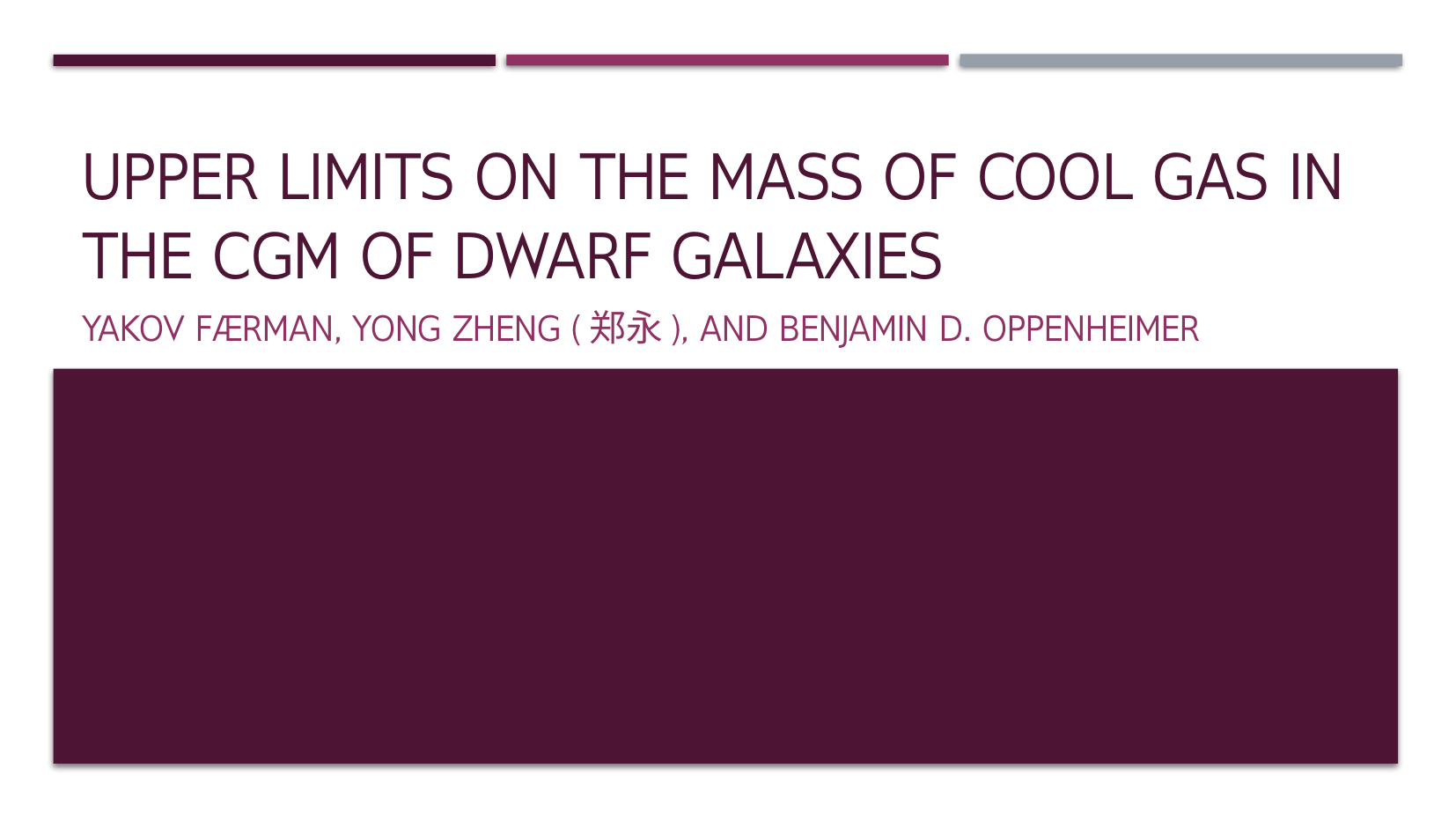

# Upper Limits on the Mass of Cool Gas in the CGM of Dwarf Galaxies
Yakov Faerman, Yong Zheng (郑永), and Benjamin D. Oppenheimer